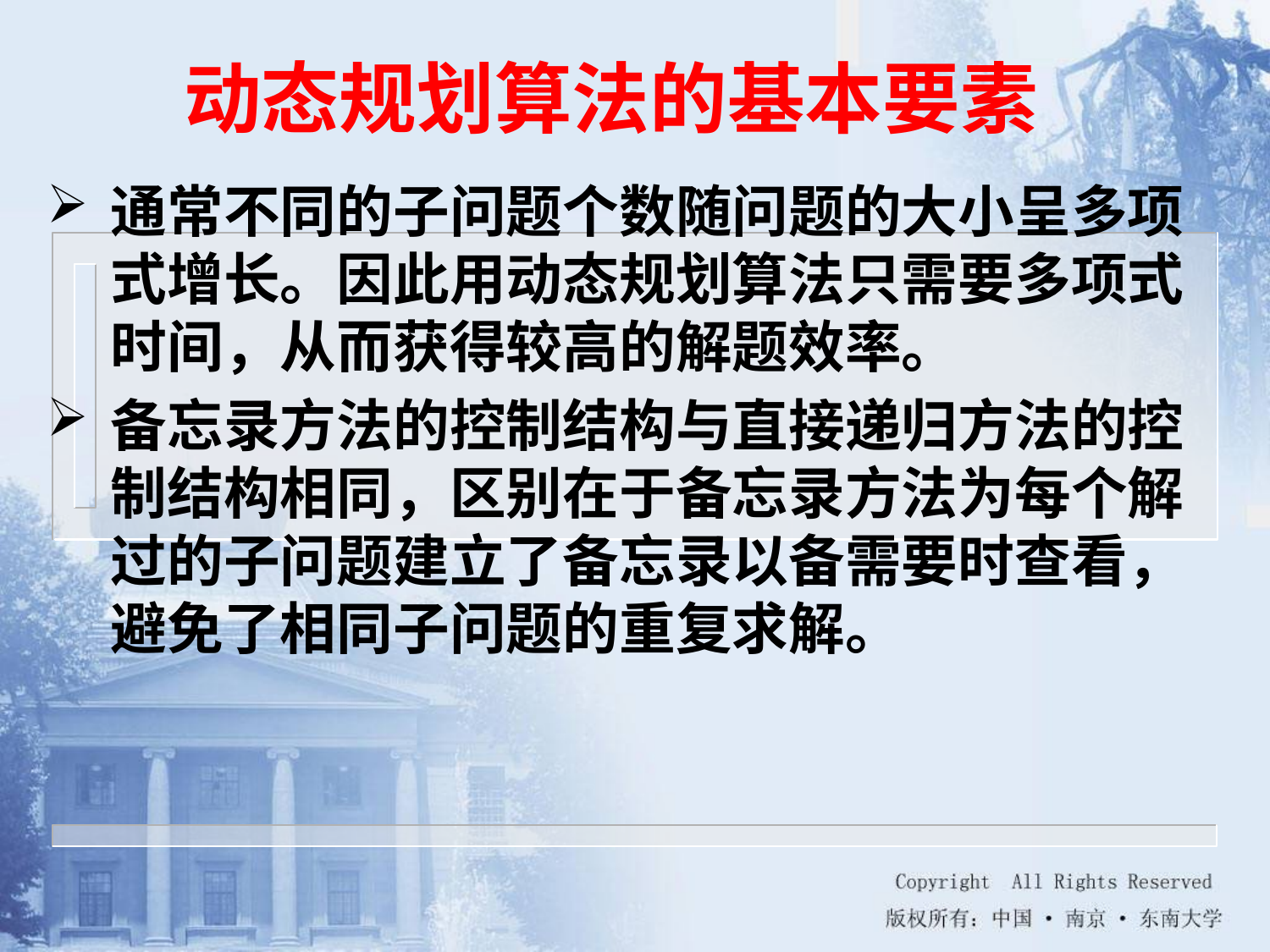

动态规划算法的基本要素
通常不同的子问题个数随问题的大小呈多项式增长。因此用动态规划算法只需要多项式时间，从而获得较高的解题效率。
备忘录方法的控制结构与直接递归方法的控制结构相同，区别在于备忘录方法为每个解过的子问题建立了备忘录以备需要时查看，避免了相同子问题的重复求解。